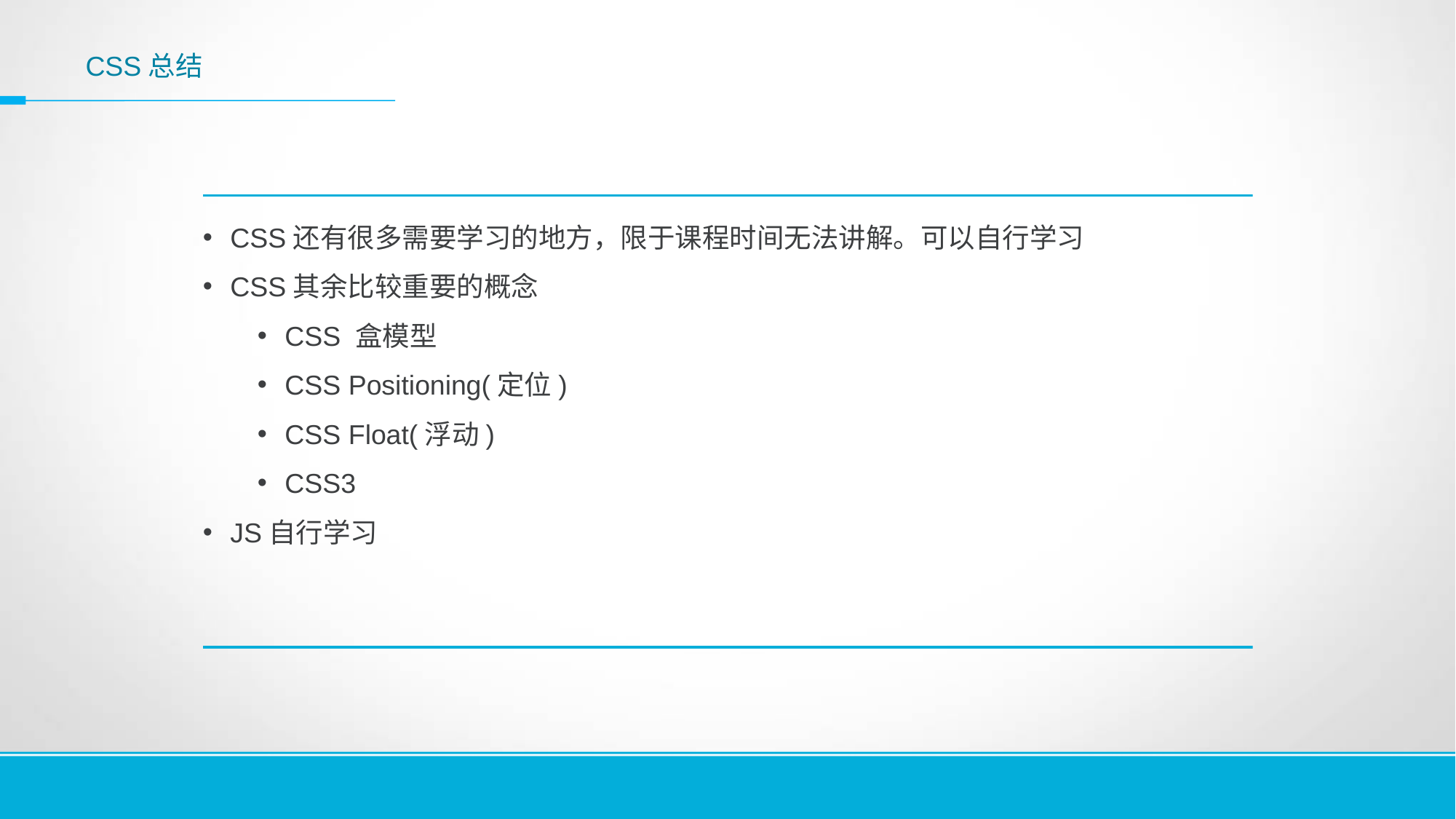

CSS总结
CSS还有很多需要学习的地方，限于课程时间无法讲解。可以自行学习
CSS其余比较重要的概念
CSS 盒模型
CSS Positioning(定位)
CSS Float(浮动)
CSS3
JS自行学习